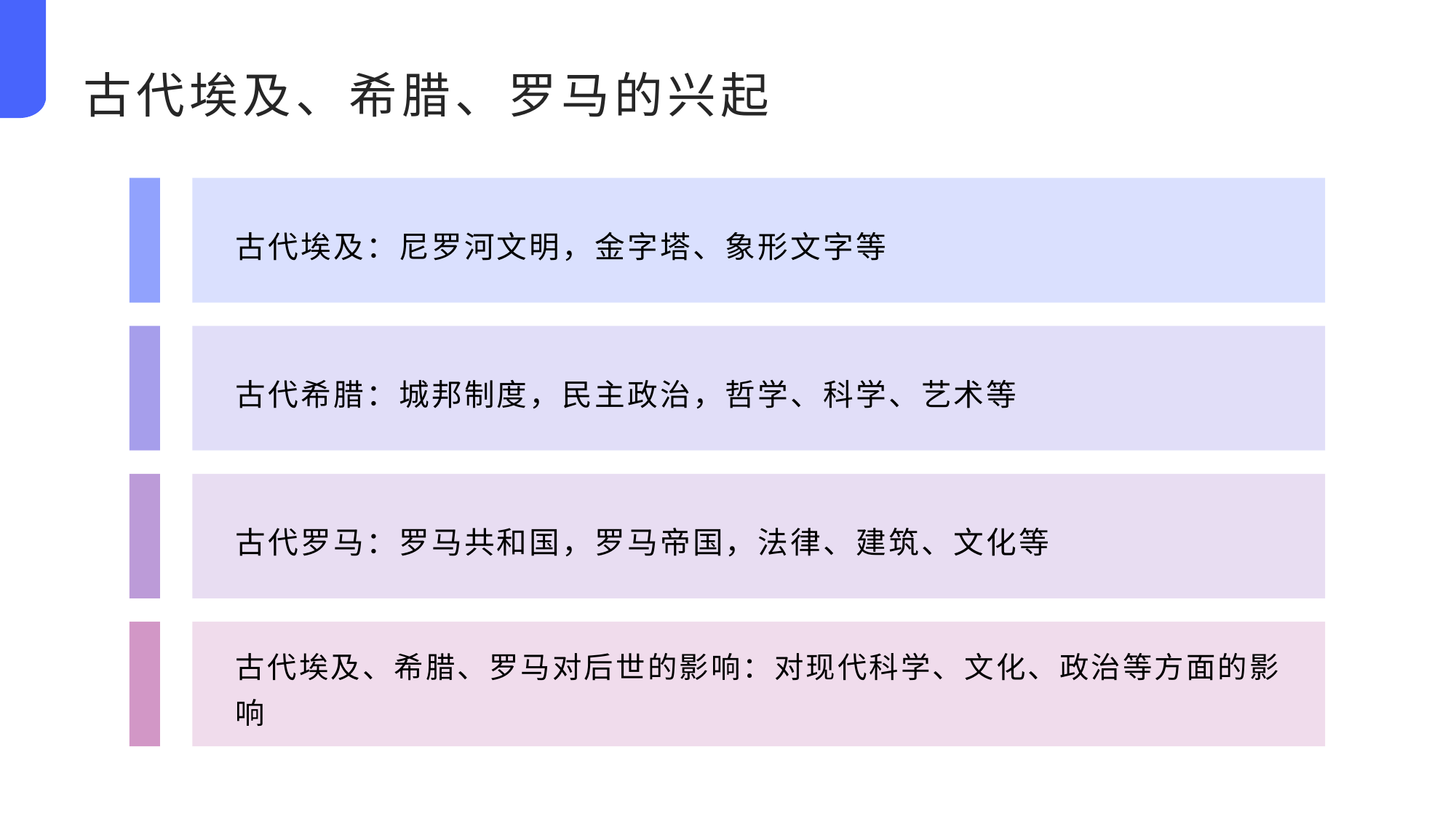

古代埃及、希腊、罗马的兴起

古代埃及：尼罗河文明，金字塔、象形文字等

古代希腊：城邦制度，民主政治，哲学、科学、艺术等

古代罗马：罗马共和国，罗马帝国，法律、建筑、文化等

古代埃及、希腊、罗马对后世的影响：对现代科学、文化、政治等方面的影响